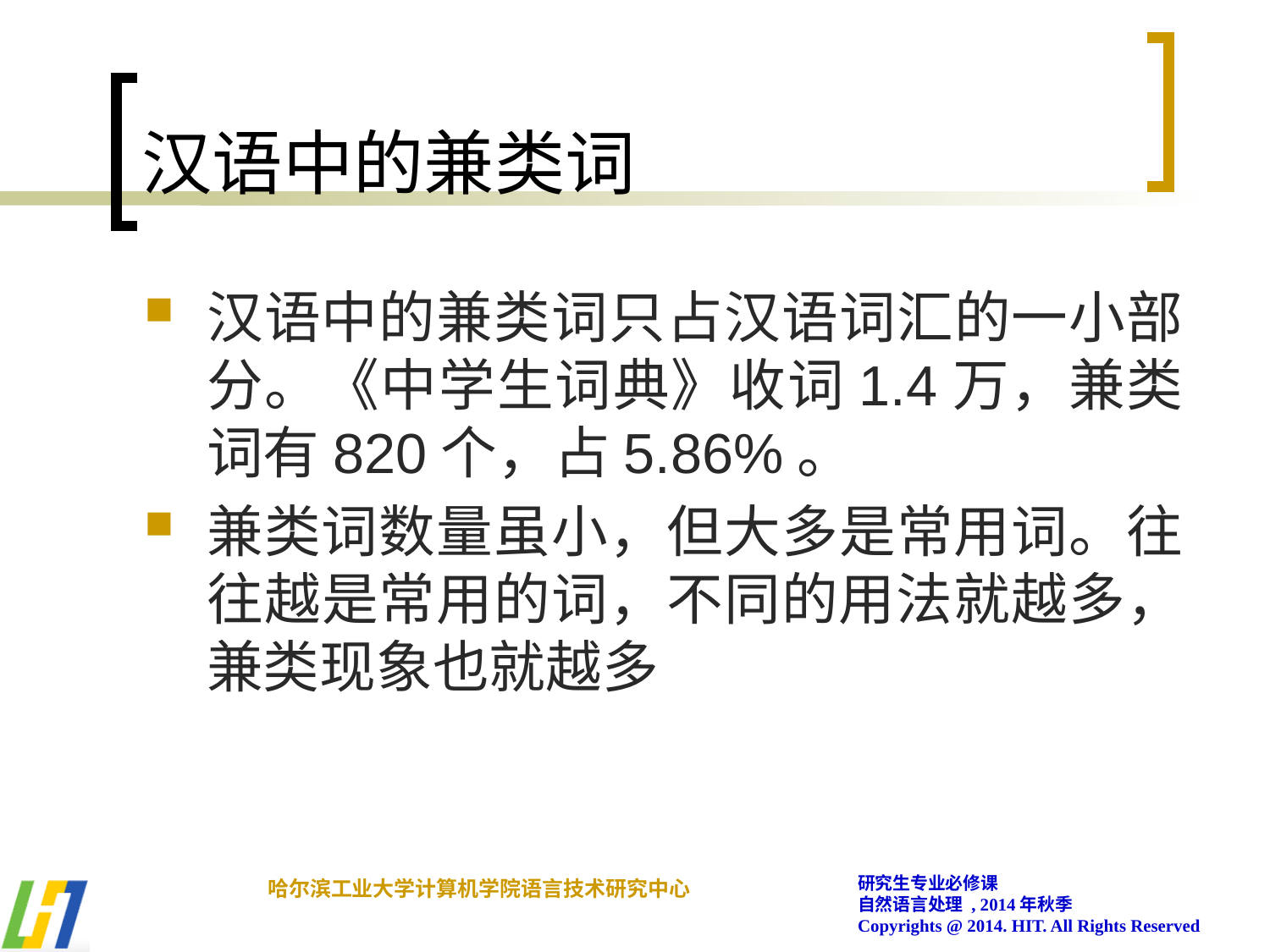

# 汉语中的兼类词
汉语中的兼类词只占汉语词汇的一小部分。《中学生词典》收词1.4万，兼类词有820个，占5.86%。
兼类词数量虽小，但大多是常用词。往往越是常用的词，不同的用法就越多，兼类现象也就越多

研究生专业必修课
自然语言处理 , 2014年秋季
Copyrights @ 2014. HIT. All Rights Reserved
哈尔滨工业大学计算机学院语言技术研究中心